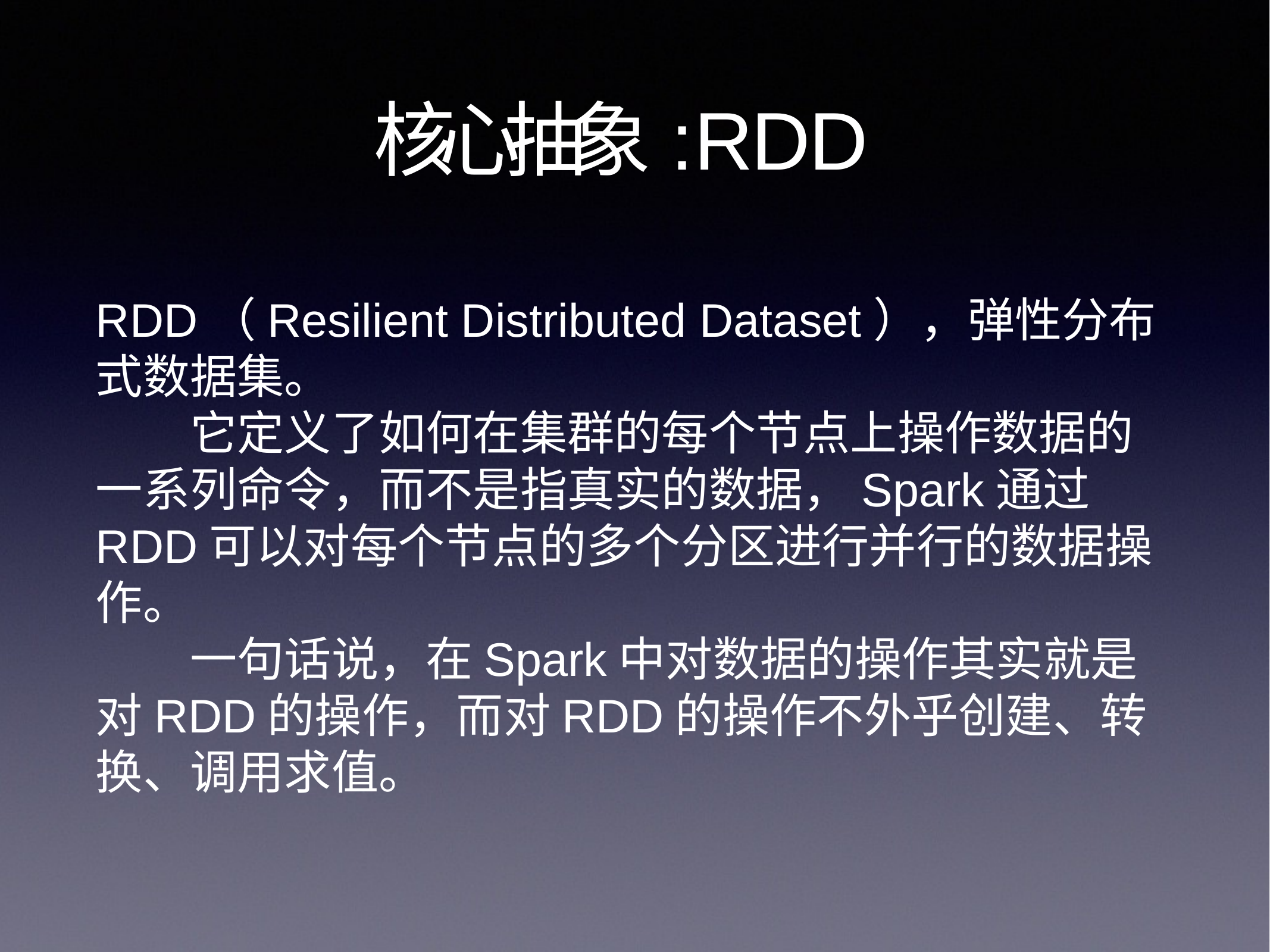

# 核心抽象:RDD
RDD（Resilient Distributed Dataset），弹性分布式数据集。
　　它定义了如何在集群的每个节点上操作数据的一系列命令，而不是指真实的数据，Spark通过RDD可以对每个节点的多个分区进行并行的数据操作。
　　一句话说，在Spark中对数据的操作其实就是对RDD的操作，而对RDD的操作不外乎创建、转换、调用求值。
11